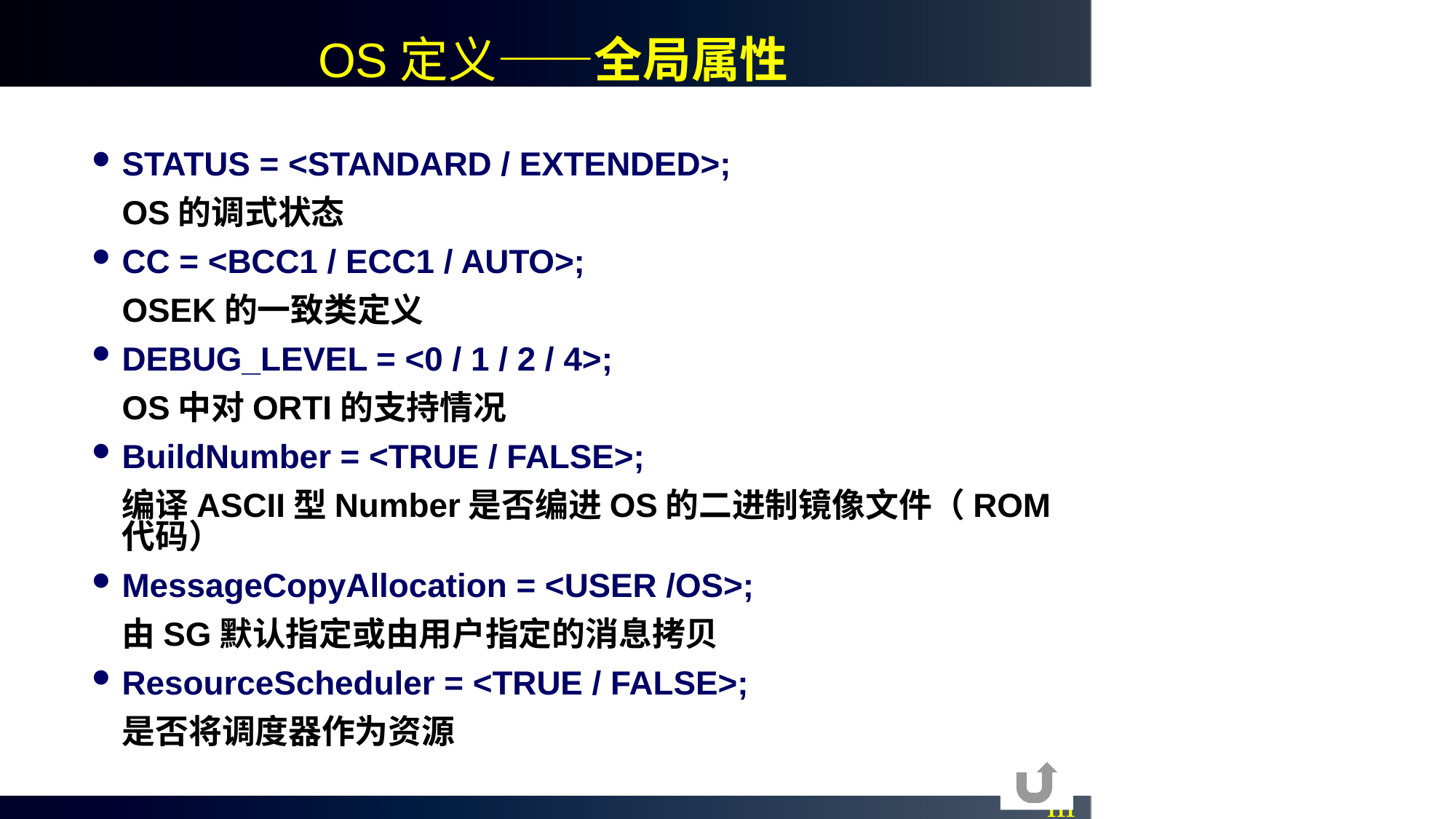

OS定义——全局属性
STATUS = <STANDARD / EXTENDED>;
	OS的调式状态
CC = <BCC1 / ECC1 / AUTO>;
	OSEK的一致类定义
DEBUG_LEVEL = <0 / 1 / 2 / 4>;
	OS中对ORTI的支持情况
BuildNumber = <TRUE / FALSE>;
	编译ASCII型Number是否编进OS的二进制镜像文件（ROM代码）
MessageCopyAllocation = <USER /OS>;
	由SG默认指定或由用户指定的消息拷贝
ResourceScheduler = <TRUE / FALSE>;
	是否将调度器作为资源